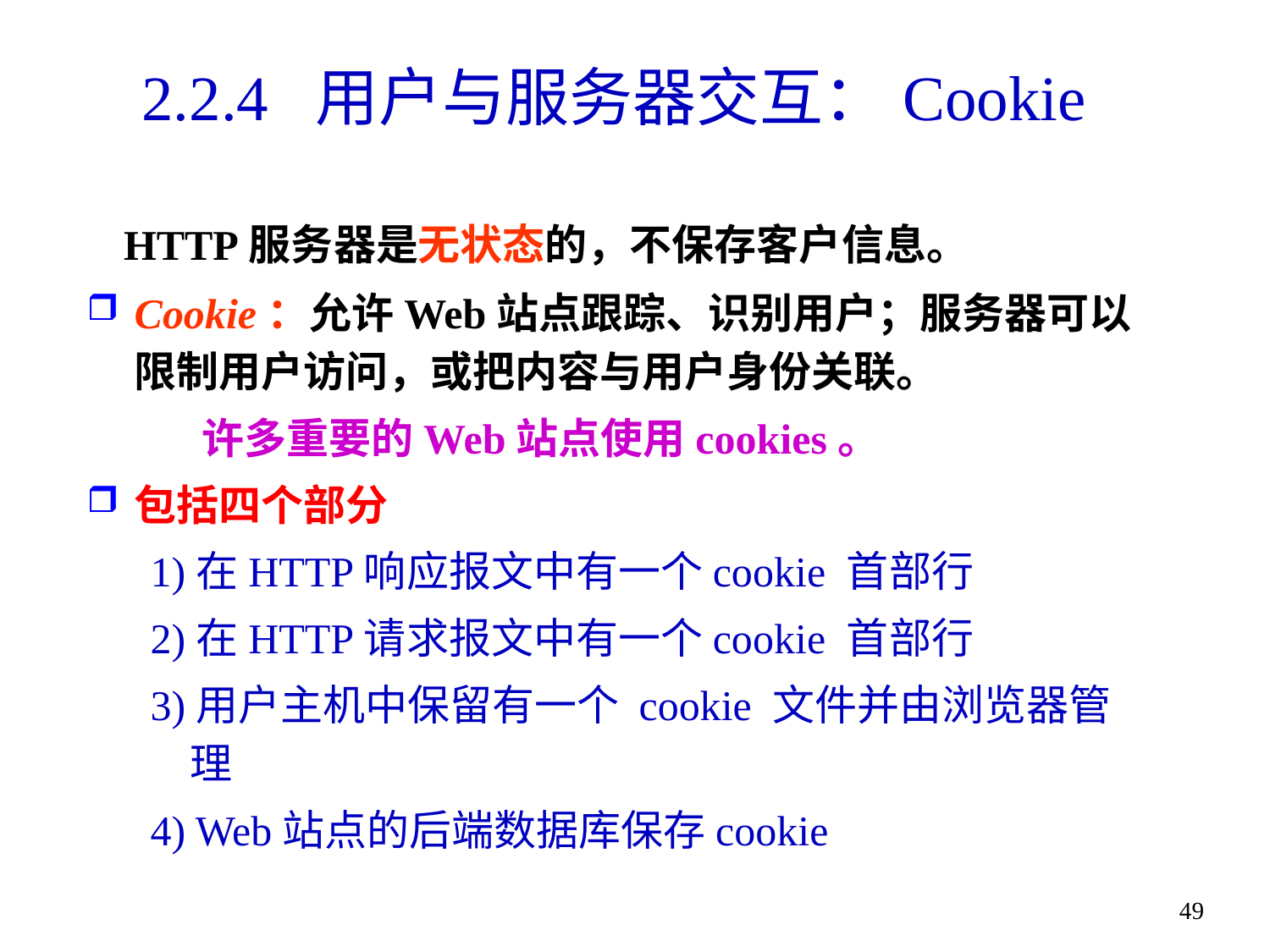

# 2.2.4  用户与服务器交互：Cookie
   HTTP服务器是无状态的，不保存客户信息。
Cookie：允许Web站点跟踪、识别用户；服务器可以限制用户访问，或把内容与用户身份关联。
           许多重要的Web站点使用cookies。
包括四个部分
1)在HTTP响应报文中有一个cookie 首部行
2)在HTTP请求报文中有一个cookie 首部行
3)用户主机中保留有一个 cookie 文件并由浏览器管理
4) Web站点的后端数据库保存cookie
49